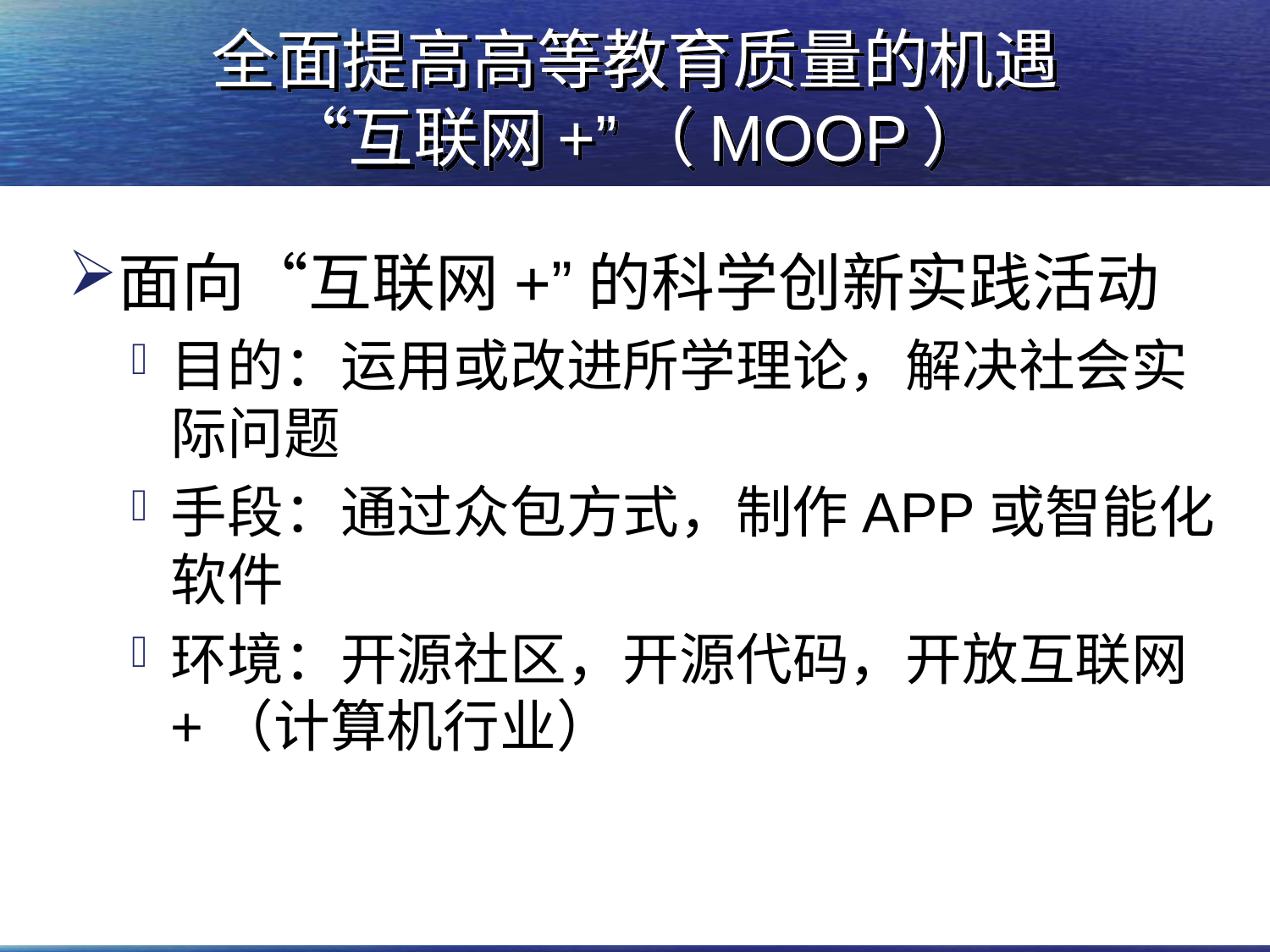

# 全面提高高等教育质量的机遇 “互联网+”（MOOP）
面向“互联网+”的科学创新实践活动
目的：运用或改进所学理论，解决社会实际问题
手段：通过众包方式，制作APP或智能化软件
环境：开源社区，开源代码，开放互联网+（计算机行业）